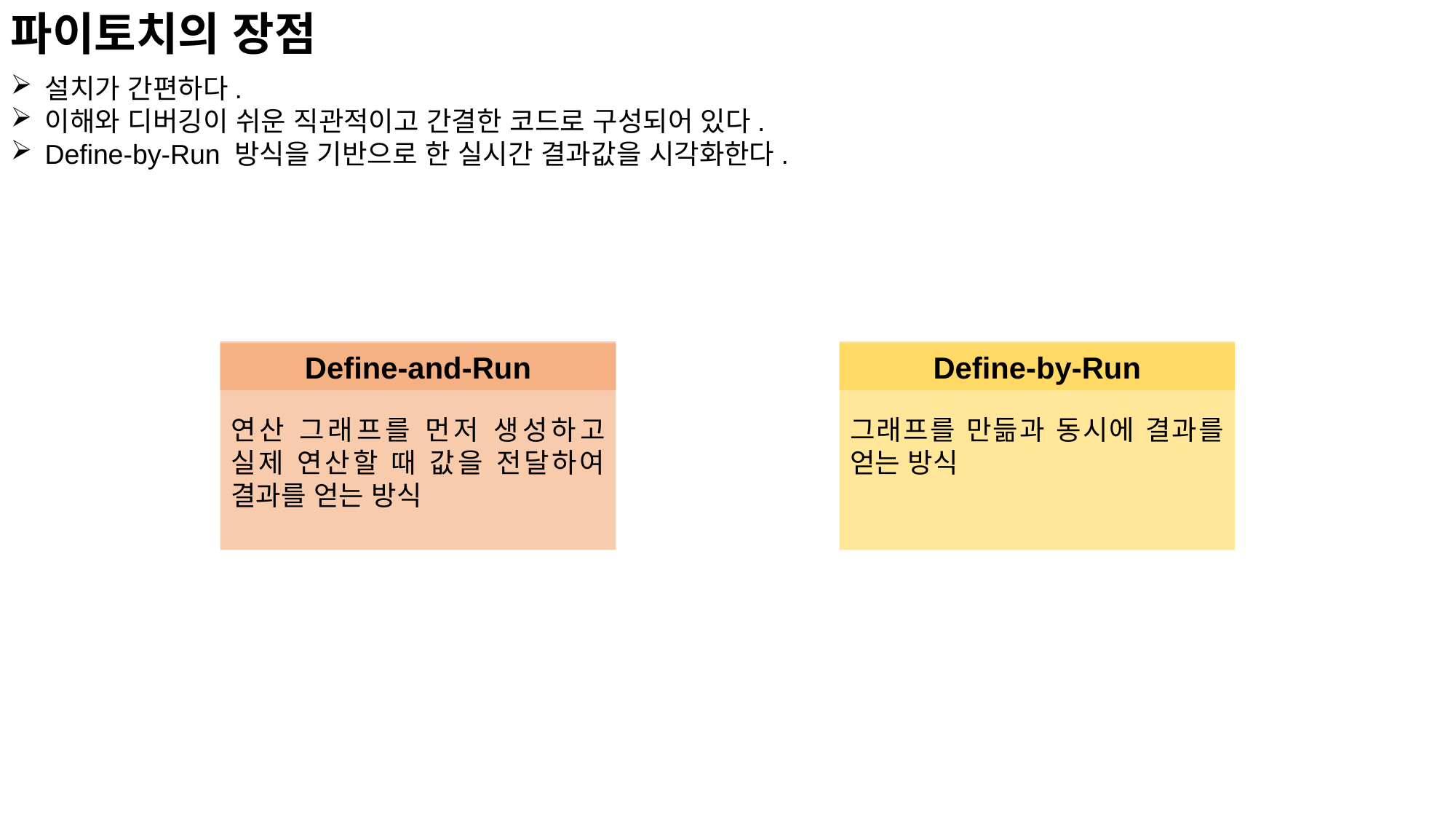

파이토치의 장점
설치가 간편하다.
이해와 디버깅이 쉬운 직관적이고 간결한 코드로 구성되어 있다.
Define-by-Run 방식을 기반으로 한 실시간 결과값을 시각화한다.

연산 그래프를 먼저 생성하고 실제 연산할 때 값을 전달하여 결과를 얻는 방식
그래프를 만듦과 동시에 결과를 얻는 방식
Define-and-Run
Define-by-Run